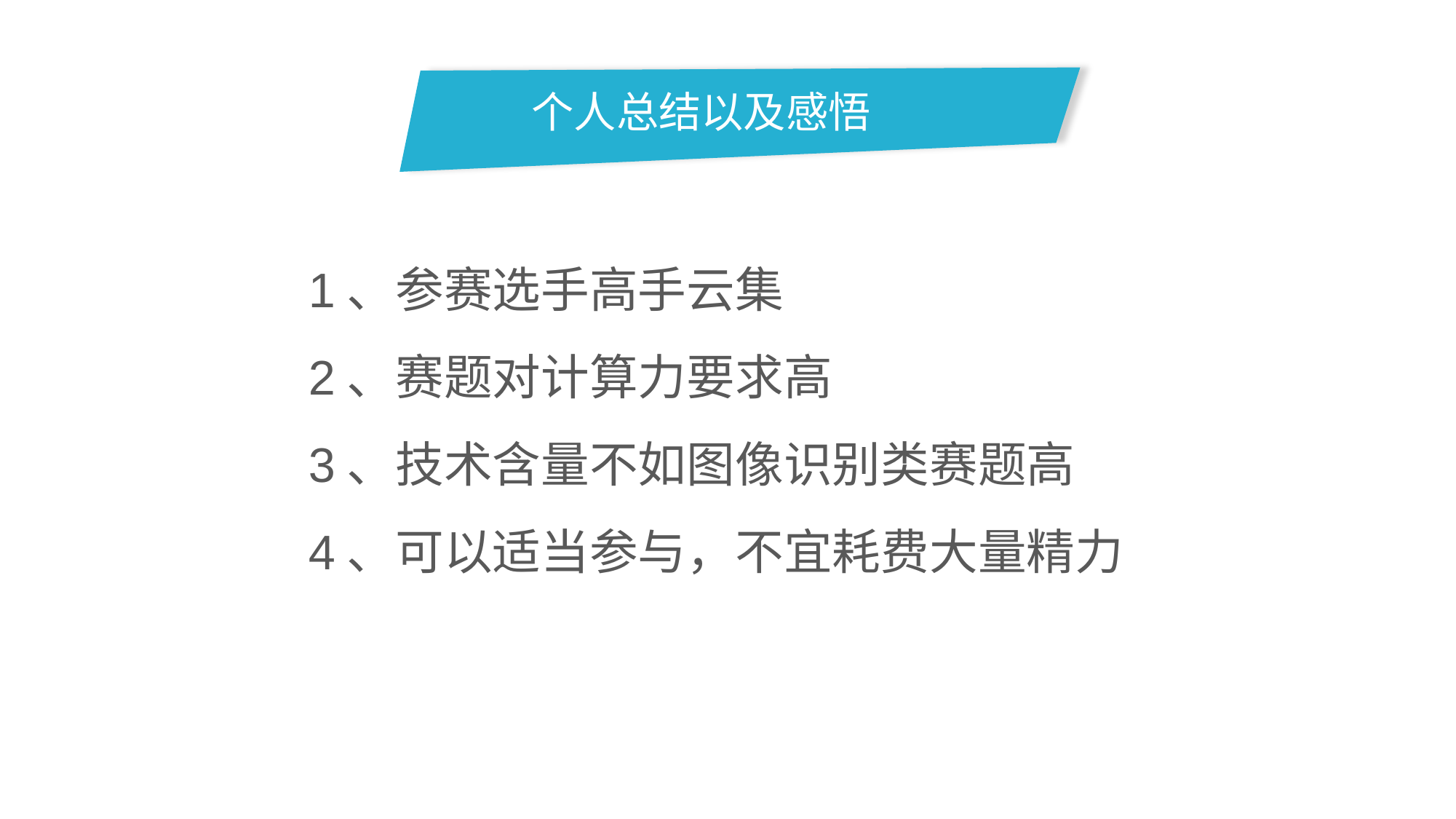

个人总结以及感悟
1、参赛选手高手云集
2、赛题对计算力要求高
3、技术含量不如图像识别类赛题高
4、可以适当参与，不宜耗费大量精力